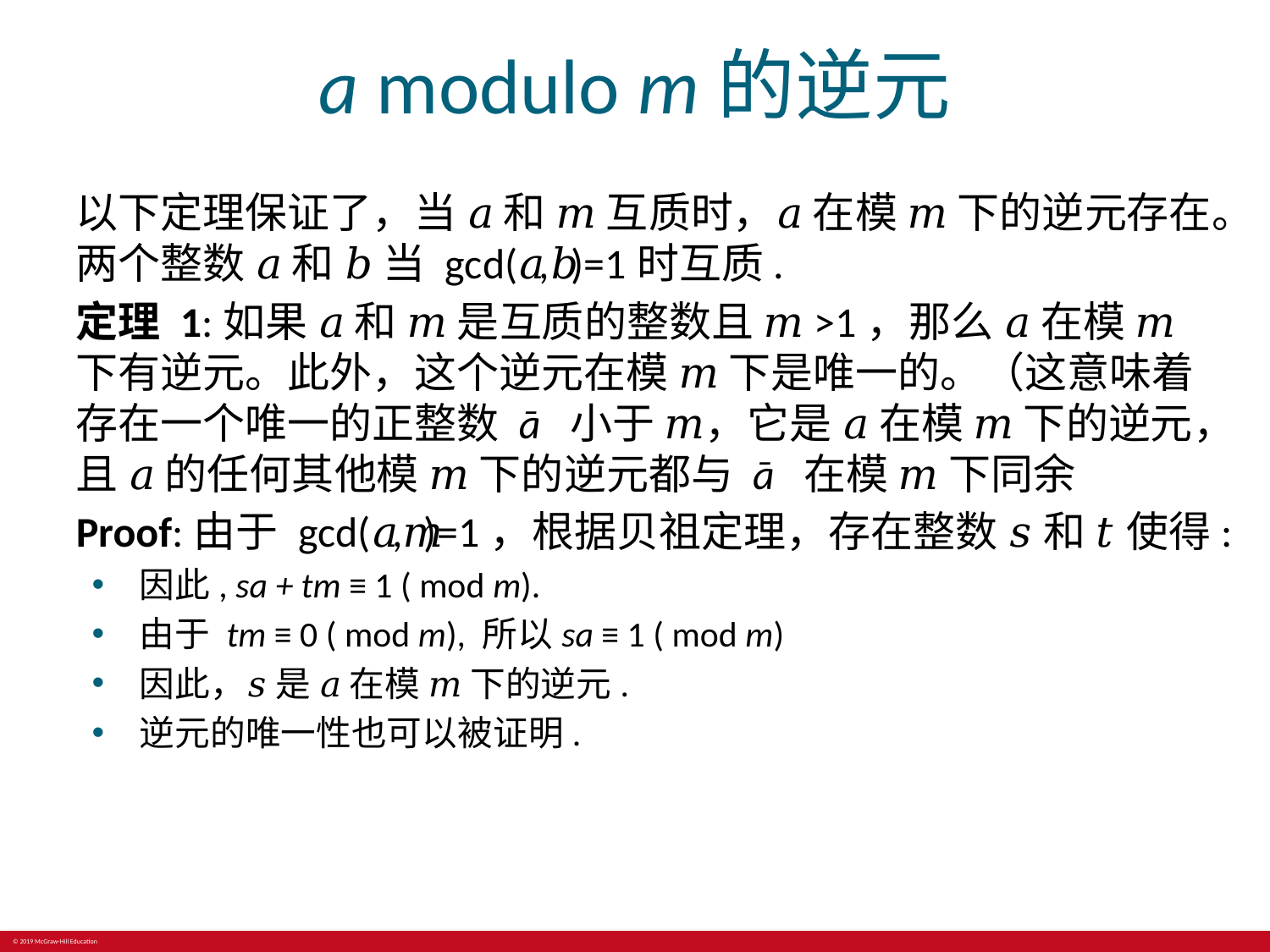

# a modulo m的逆元
以下定理保证了，当 𝑎 和 𝑚 互质时，𝑎 在模 𝑚 下的逆元存在。两个整数 𝑎 和 𝑏 当 gcd⁡(𝑎,𝑏)=1时互质.
定理 1:如果 𝑎 和 𝑚 是互质的整数且 𝑚>1，那么 𝑎 在模 𝑚 下有逆元。此外，这个逆元在模 𝑚 下是唯一的。（这意味着存在一个唯一的正整数 ā  小于 𝑚，它是 𝑎 在模 𝑚 下的逆元，且 𝑎 的任何其他模 𝑚 下的逆元都与 ā  在模 𝑚 下同余
Proof:由于 gcd⁡(𝑎,𝑚)=1，根据贝祖定理，存在整数 𝑠 和 𝑡 使得:
因此, sa + tm ≡ 1 ( mod m).
由于 tm ≡ 0 ( mod m), 所以sa ≡ 1 ( mod m)
因此，𝑠 是 𝑎 在模 𝑚 下的逆元.
逆元的唯一性也可以被证明.